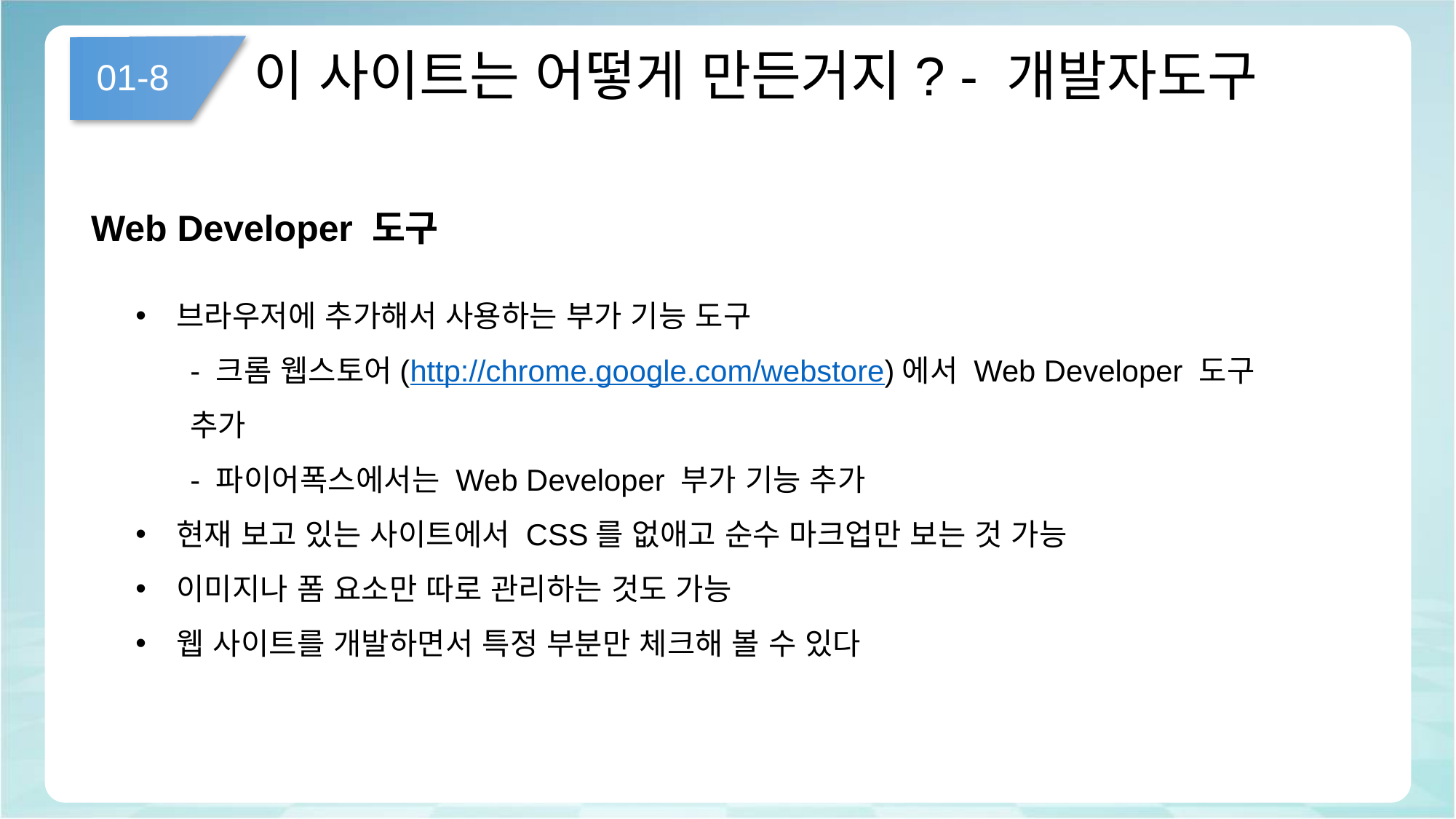

# 이 사이트는 어떻게 만든거지? - 개발자도구
01-8
Web Developer 도구
브라우저에 추가해서 사용하는 부가 기능 도구
- 크롬 웹스토어(http://chrome.google.com/webstore)에서 Web Developer 도구 추가
- 파이어폭스에서는 Web Developer 부가 기능 추가
현재 보고 있는 사이트에서 CSS를 없애고 순수 마크업만 보는 것 가능
이미지나 폼 요소만 따로 관리하는 것도 가능
웹 사이트를 개발하면서 특정 부분만 체크해 볼 수 있다